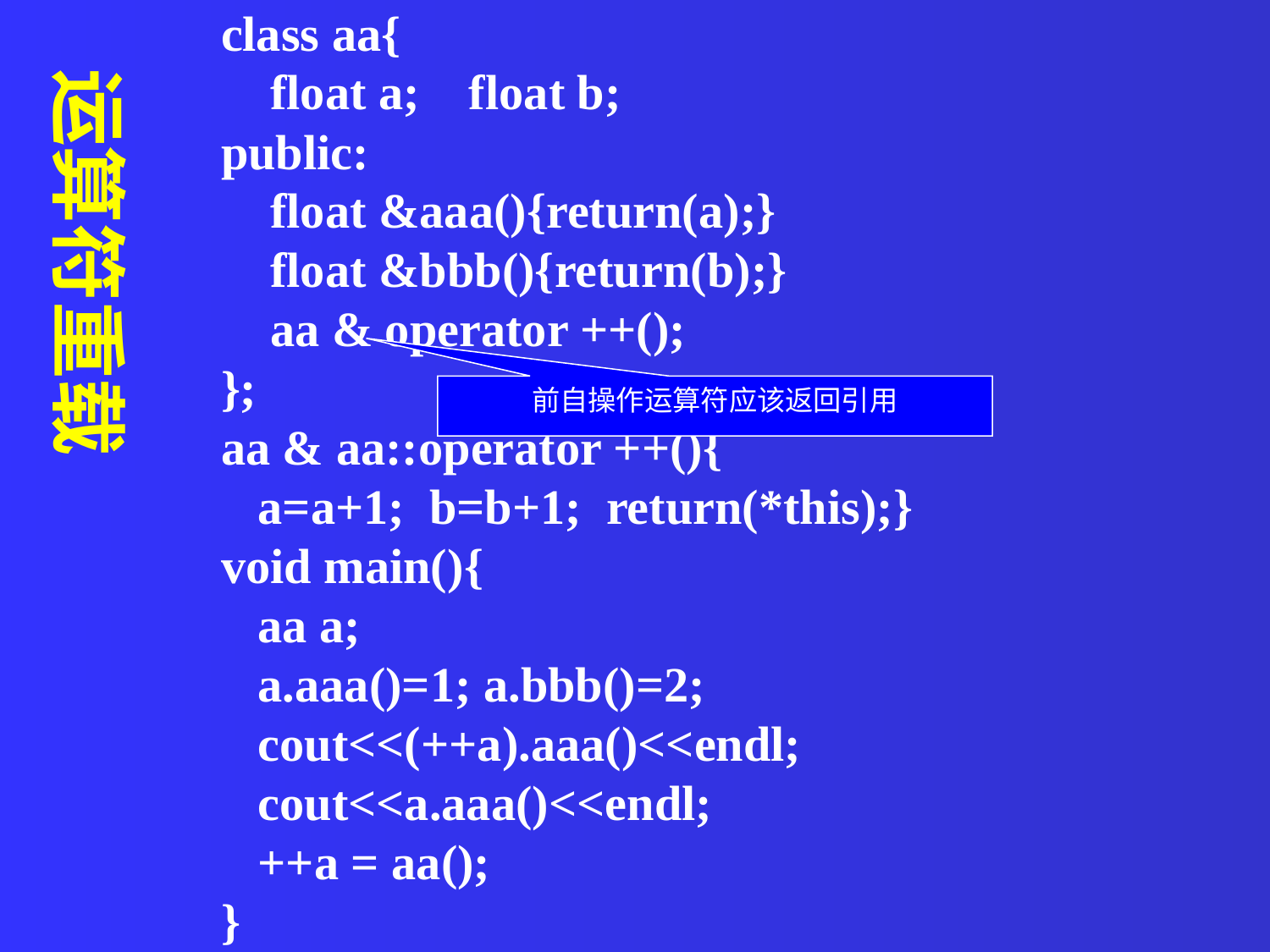

class aa{
    float a;    float b;
public:
    float &aaa(){return(a);}
    float &bbb(){return(b);}
    aa & operator ++();
};
aa & aa::operator ++(){
   a=a+1;  b=b+1;  return(*this);}
void main(){
   aa a;
   a.aaa()=1; a.bbb()=2;
   cout<<(++a).aaa()<<endl;
   cout<<a.aaa()<<endl;
   ++a = aa();
}
运算符重载
前自操作运算符应该返回引用